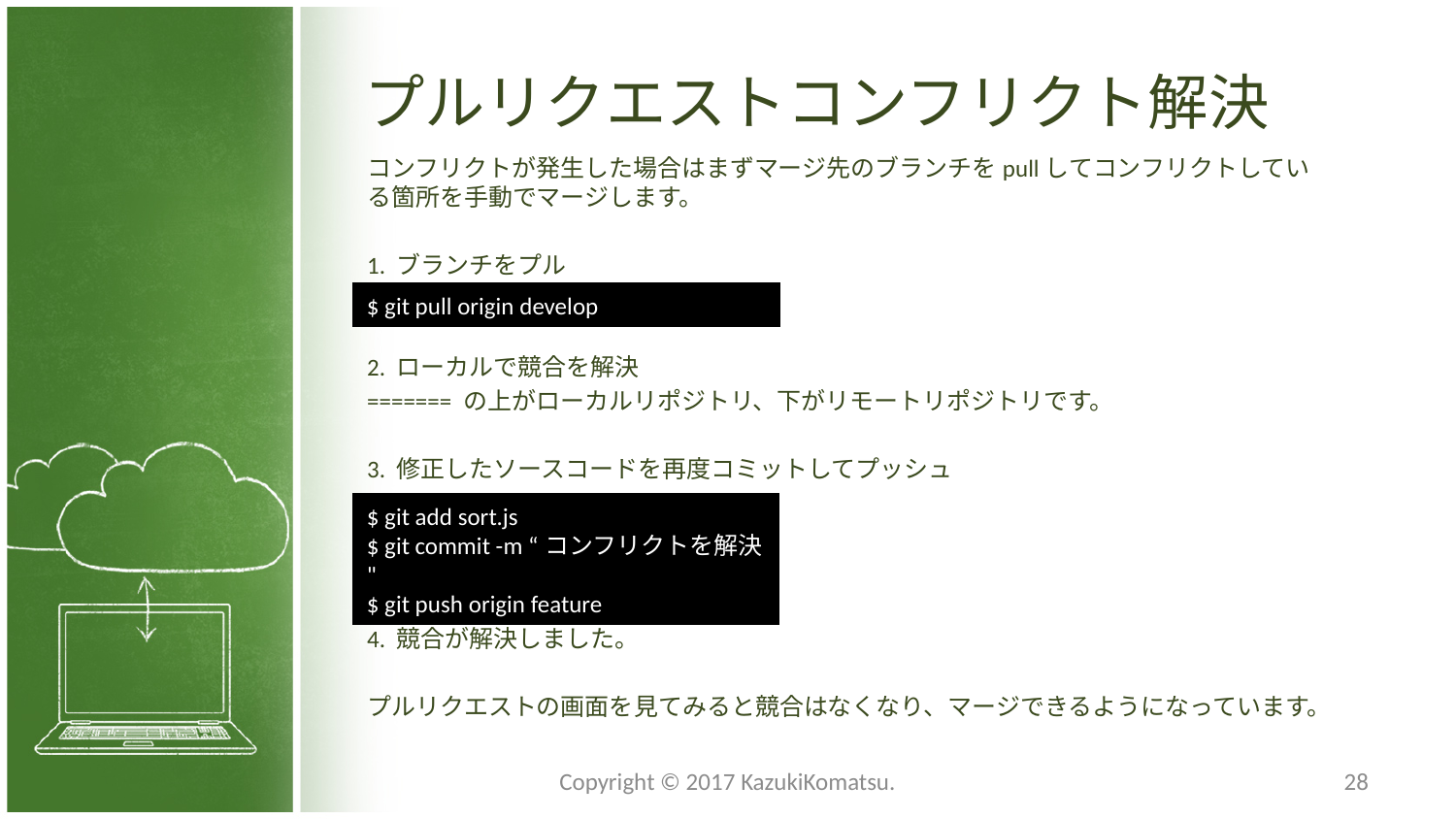

プルリクエストコンフリクト解決
コンフリクトが発生した場合はまずマージ先のブランチをpullしてコンフリクトしている箇所を手動でマージします。

1. ブランチをプル

2. ローカルで競合を解決
======= の上がローカルリポジトリ、下がリモートリポジトリです。

3. 修正したソースコードを再度コミットしてプッシュ

4. 競合が解決しました。

プルリクエストの画面を見てみると競合はなくなり、マージできるようになっています。

$ git pull origin develop
$ git add sort.js
$ git commit -m “コンフリクトを解決"
$ git push origin feature
Copyright © 2017 KazukiKomatsu.
28